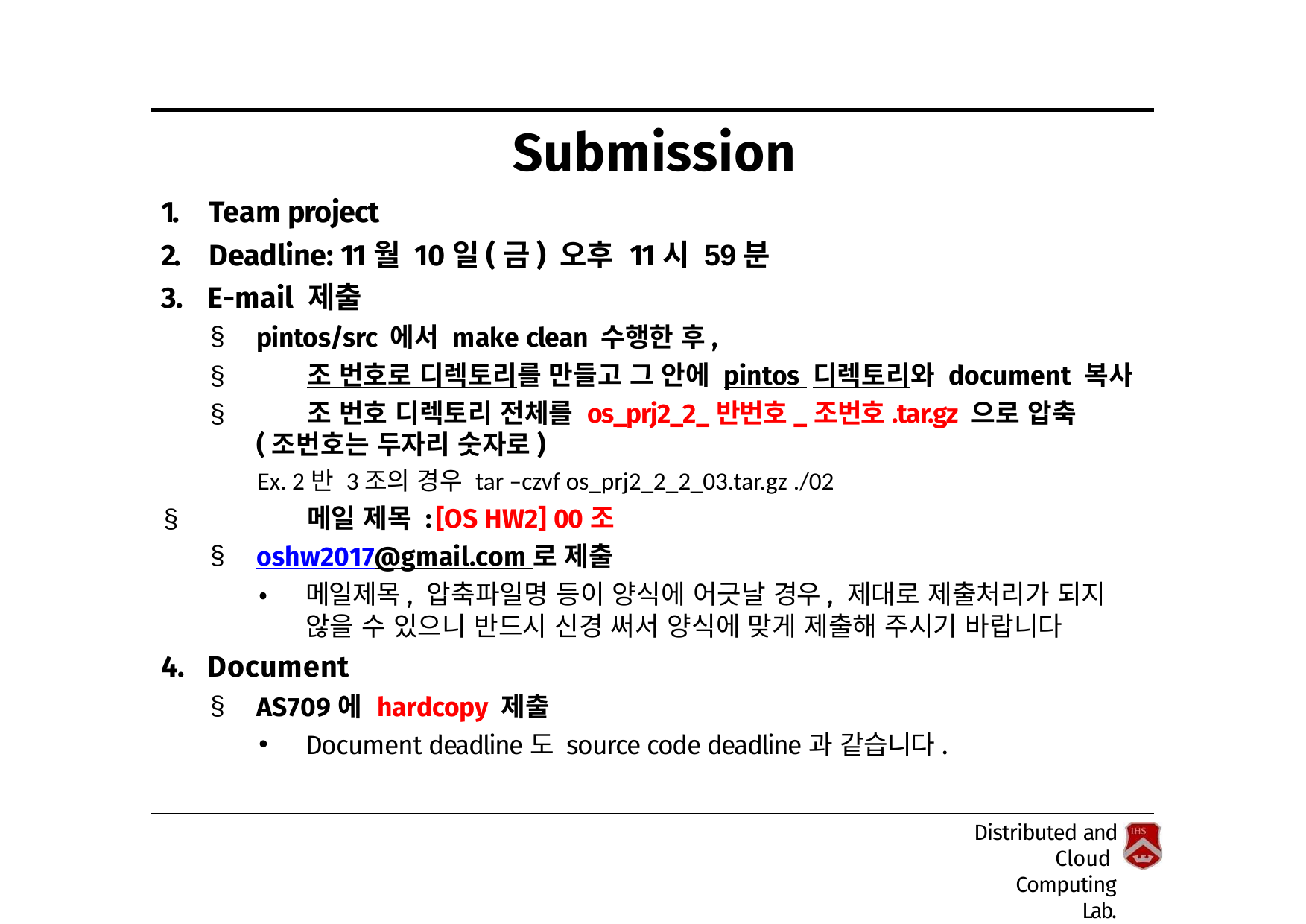

# Submission
1.	Team project
2.	Deadline: 11월 10일(금) 오후  11시 59분
E-mail 제출
pintos/src 에서 make clean 수행한 후,
§	조 번호로 디렉토리를 만들고 그 안에 pintos 디렉토리와 document 복사
§	조 번호 디렉토리 전체를 os_prj2_2_반번호_조번호.tar.gz 으로 압축
(조번호는 두자리 숫자로)
Ex. 2반 3조의 경우 tar –czvf os_prj2_2_2_03.tar.gz ./02
§	메일 제목 : [OS HW2] 00조
oshw2017@gmail.com 로 제출
•	메일제목, 압축파일명 등이 양식에 어긋날 경우, 제대로 제출처리가 되지  않을 수 있으니 반드시 신경 써서 양식에 맞게 제출해 주시기 바랍니다
Document
AS709에 hardcopy 제출
Document deadline도 source code deadline과 같습니다.

Distributed and Cloud  Computing Lab.